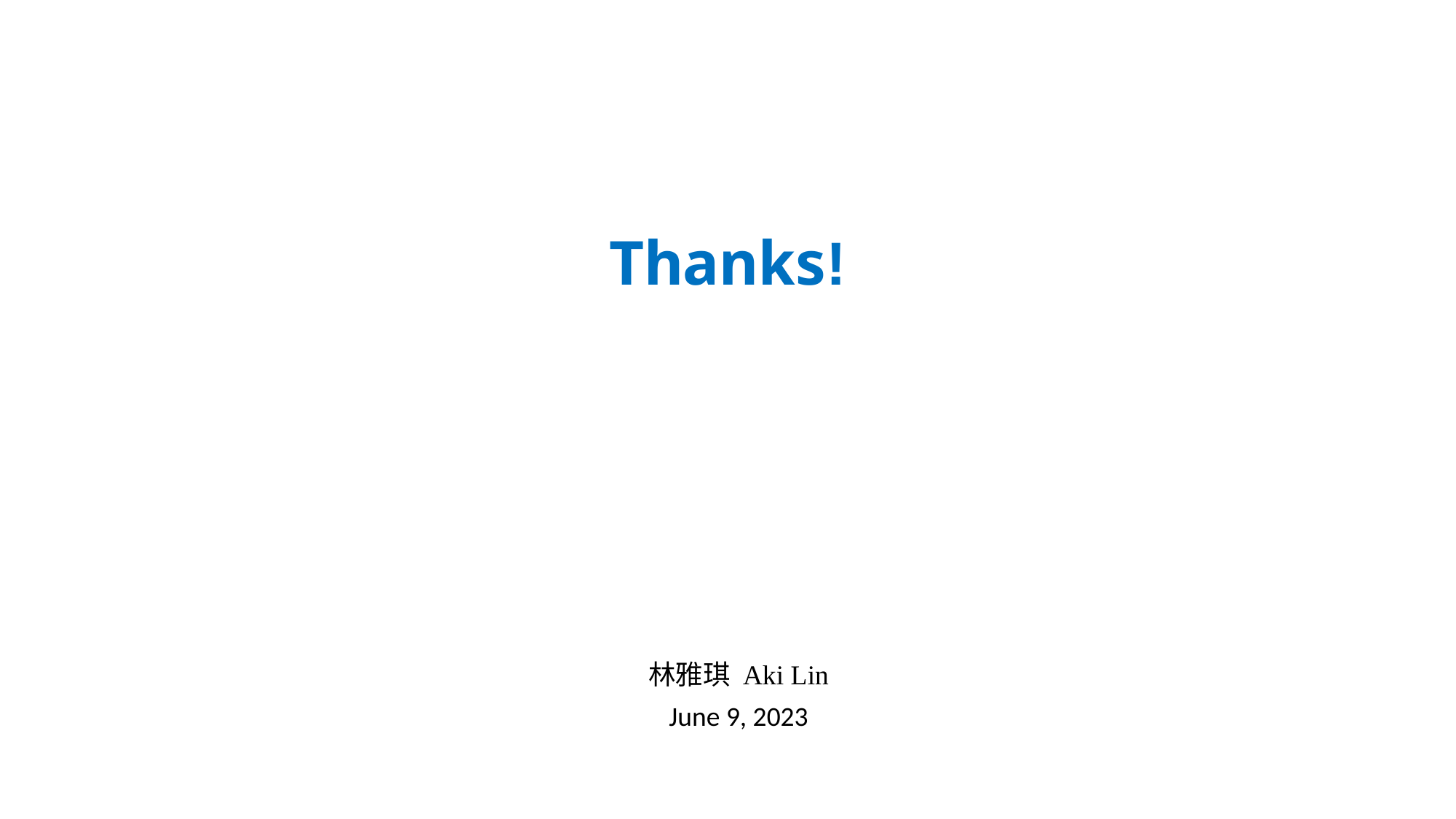

# Thanks!

林雅琪 Aki Lin
June 9, 2023